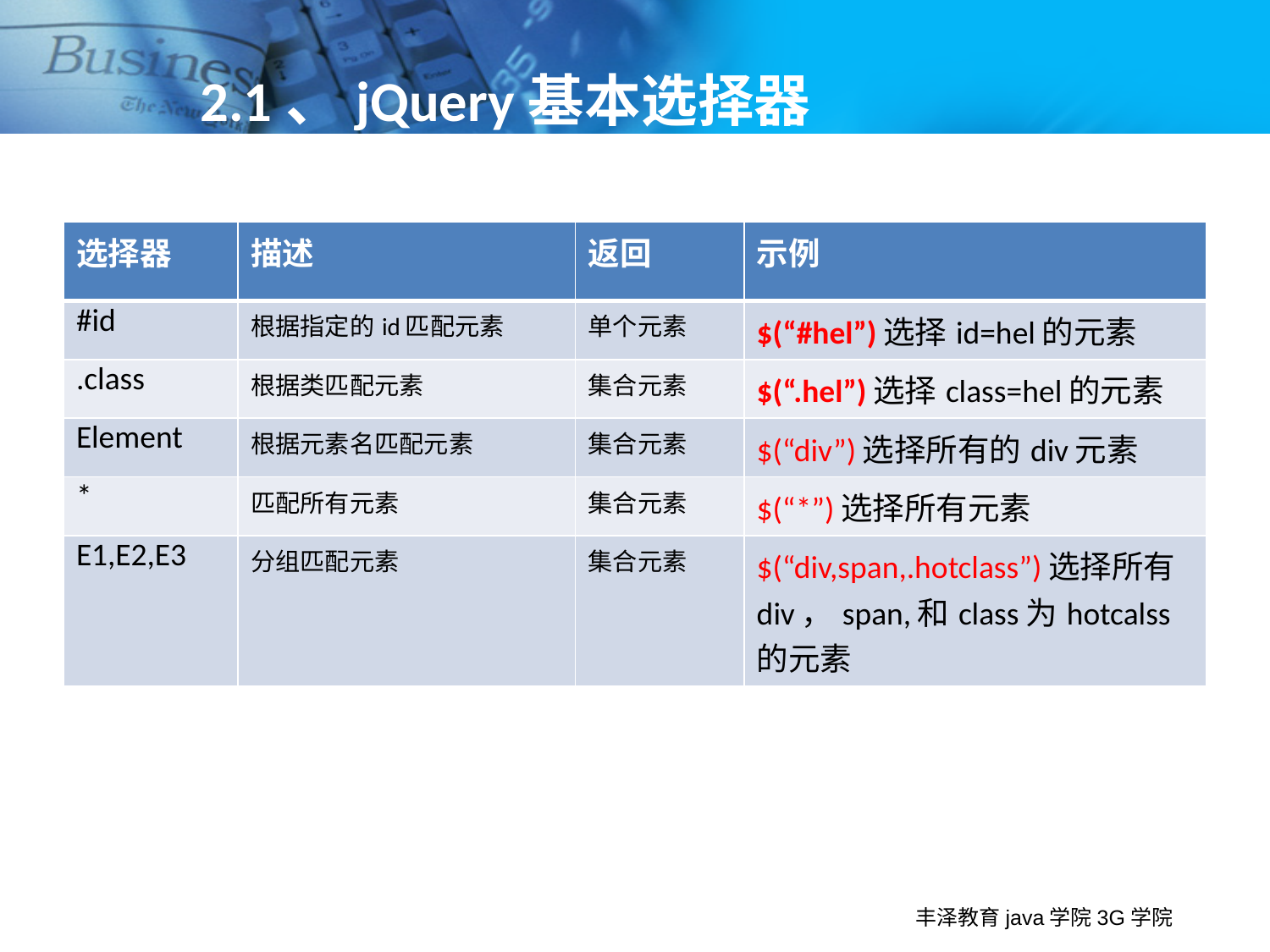

# 2.1、jQuery基本选择器
| 选择器 | 描述 | 返回 | 示例 |
| --- | --- | --- | --- |
| #id | 根据指定的id匹配元素 | 单个元素 | $(“#hel”)选择id=hel的元素 |
| .class | 根据类匹配元素 | 集合元素 | $(“.hel”)选择class=hel的元素 |
| Element | 根据元素名匹配元素 | 集合元素 | $(“div”)选择所有的div元素 |
| \* | 匹配所有元素 | 集合元素 | $(“\*”)选择所有元素 |
| E1,E2,E3 | 分组匹配元素 | 集合元素 | $(“div,span,.hotclass”)选择所有div，span,和class为hotcalss的元素 |